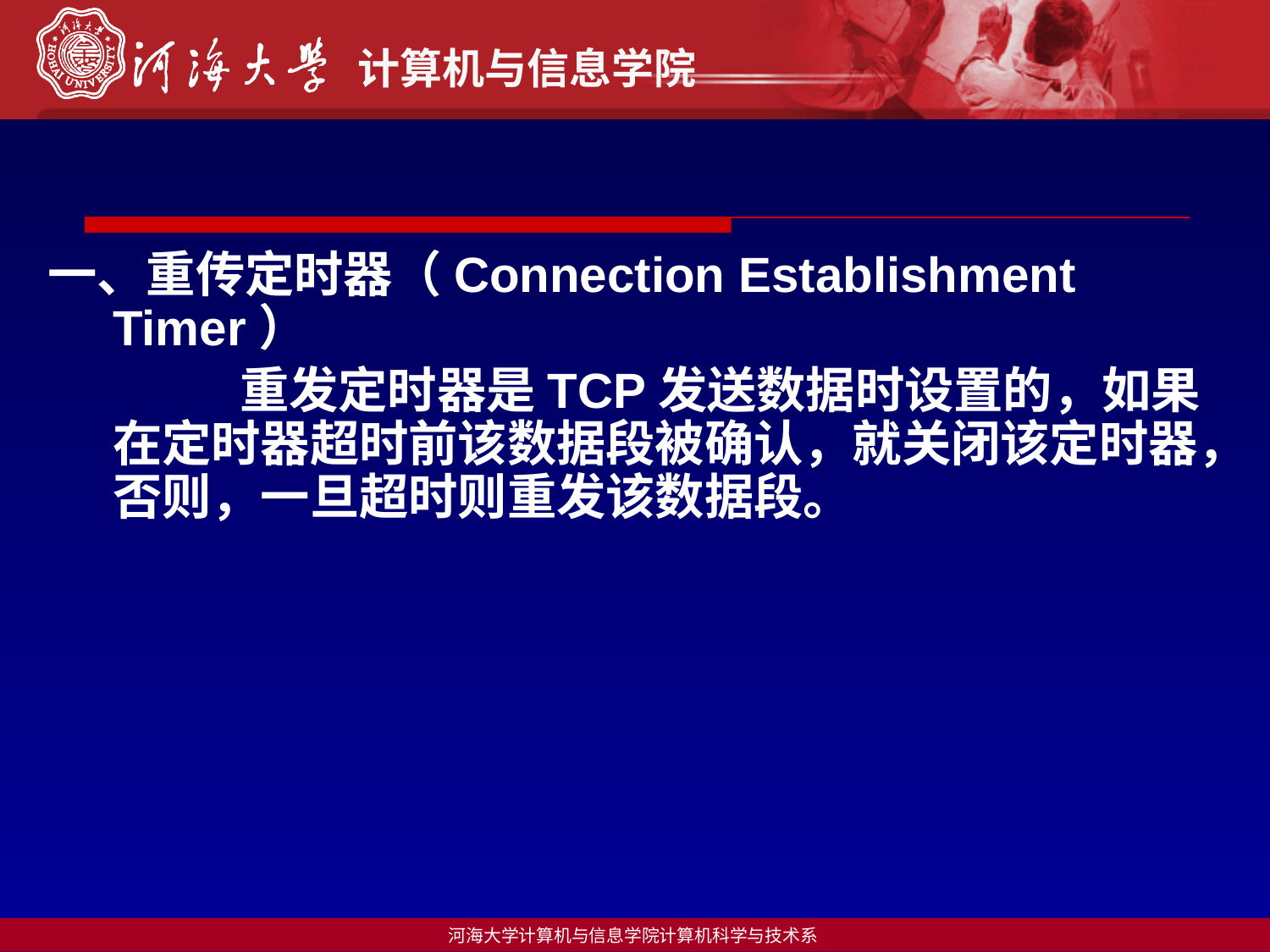

#
一、重传定时器（Connection Establishment Timer）
		重发定时器是TCP发送数据时设置的，如果在定时器超时前该数据段被确认，就关闭该定时器，否则，一旦超时则重发该数据段。